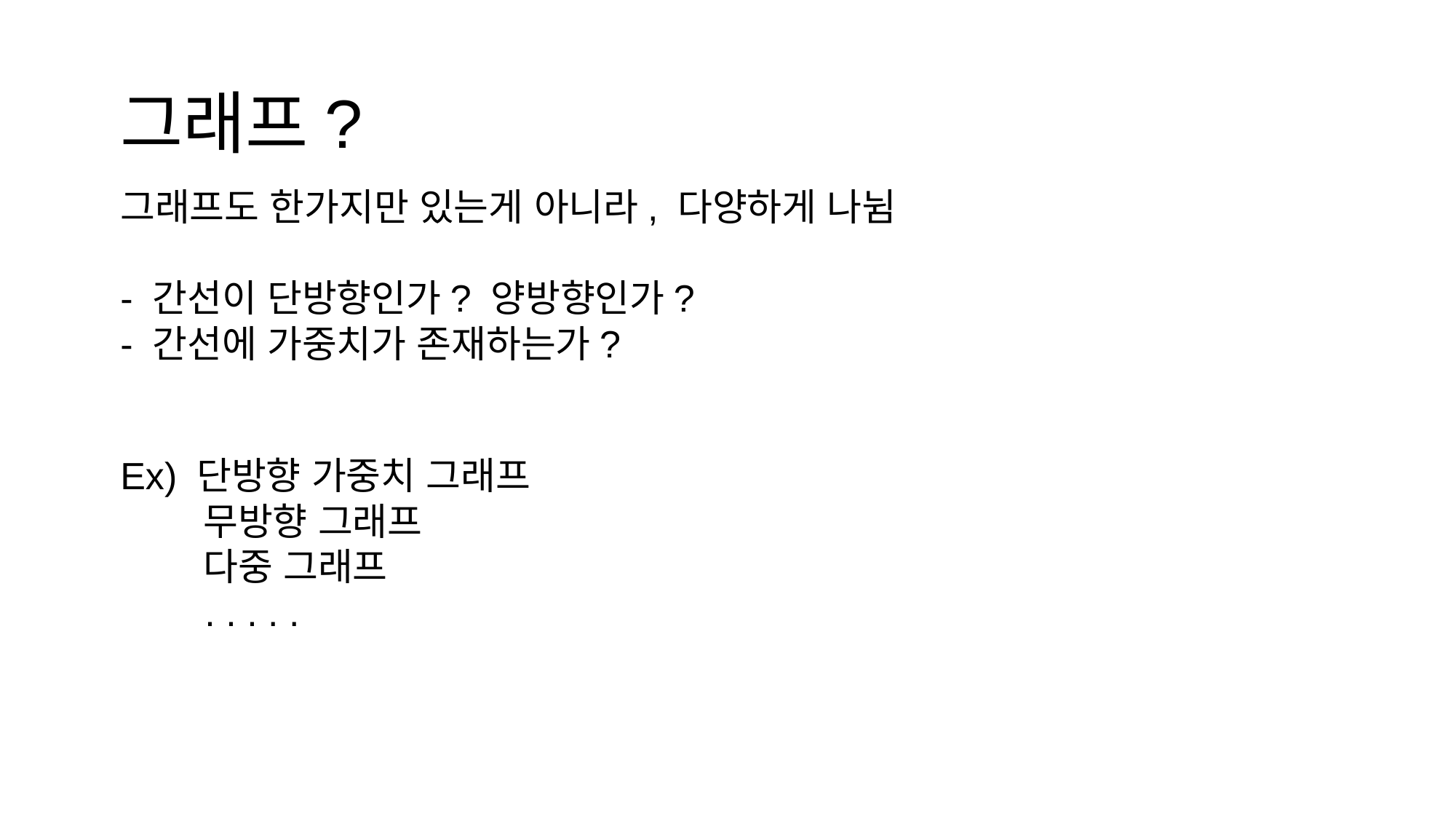

그래프?
그래프도 한가지만 있는게 아니라, 다양하게 나뉨

- 간선이 단방향인가? 양방향인가?
- 간선에 가중치가 존재하는가?
Ex) 단방향 가중치 그래프
       무방향 그래프
       다중 그래프
        . . . . .